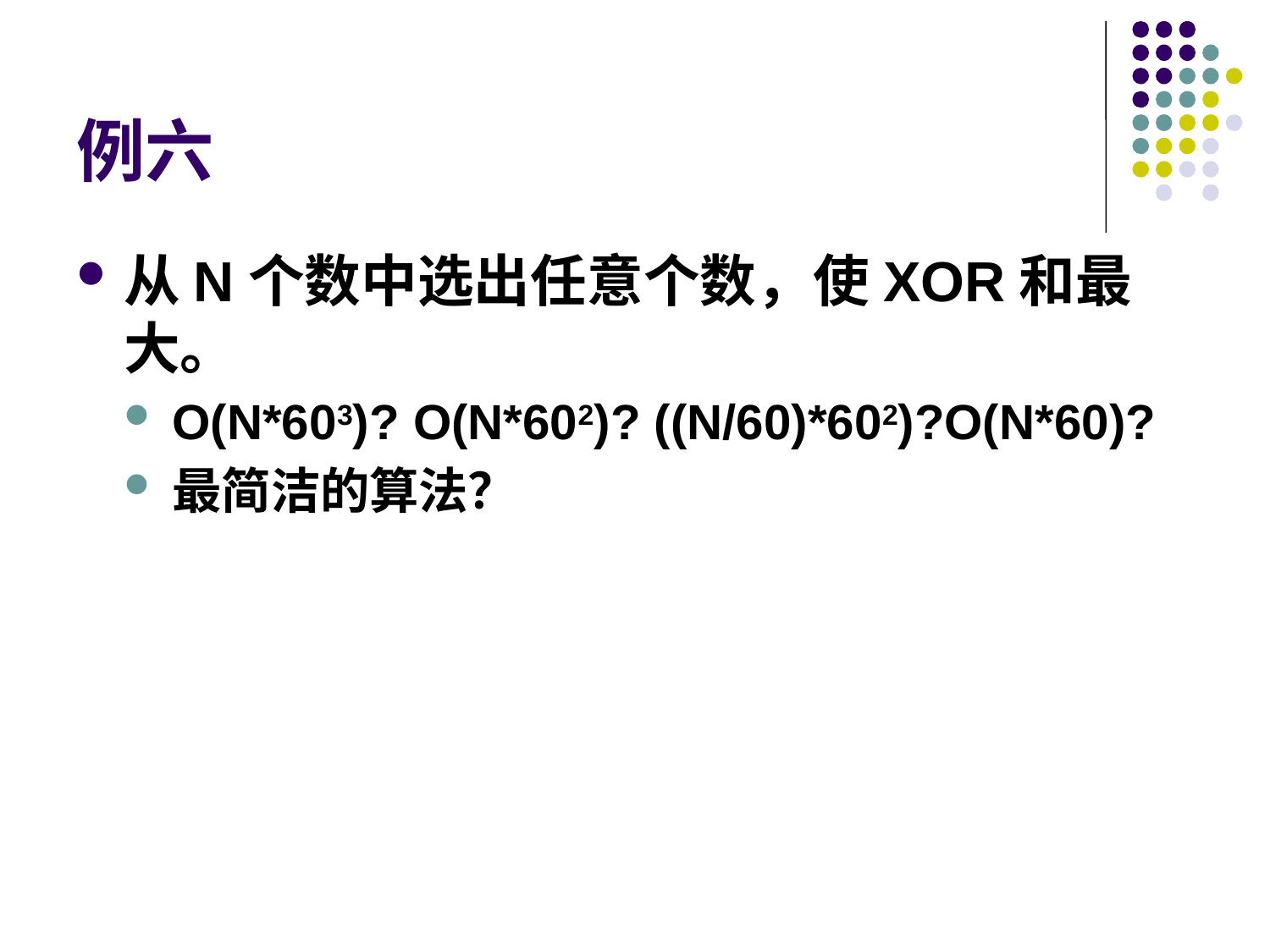

# 例六
从N个数中选出任意个数，使XOR和最大。
O(N*603)? O(N*602)? ((N/60)*602)?O(N*60)?
最简洁的算法？